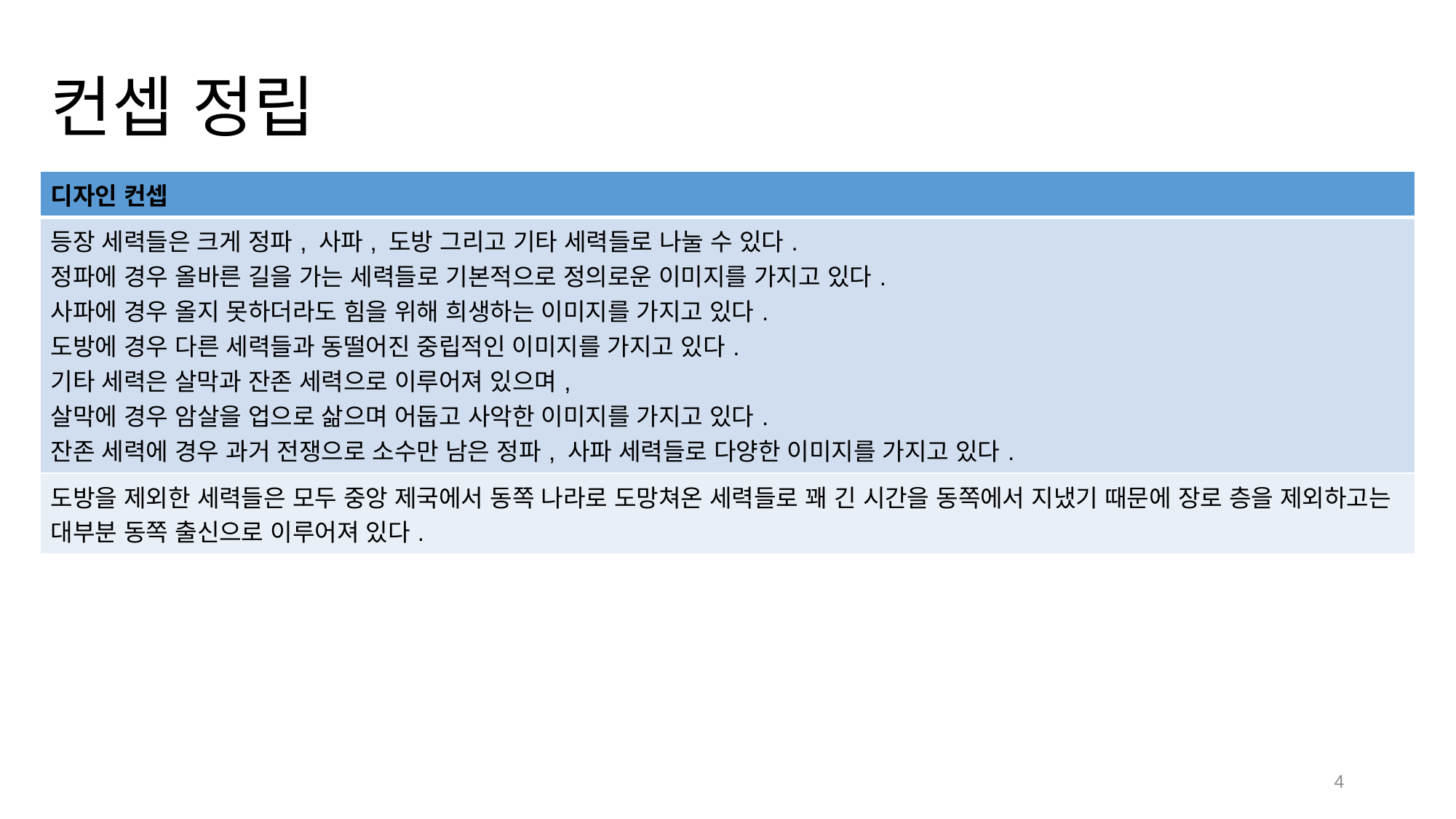

# 컨셉 정립
| 디자인 컨셉 |
| --- |
| 등장 세력들은 크게 정파, 사파, 도방 그리고 기타 세력들로 나눌 수 있다. 정파에 경우 올바른 길을 가는 세력들로 기본적으로 정의로운 이미지를 가지고 있다. 사파에 경우 올지 못하더라도 힘을 위해 희생하는 이미지를 가지고 있다. 도방에 경우 다른 세력들과 동떨어진 중립적인 이미지를 가지고 있다. 기타 세력은 살막과 잔존 세력으로 이루어져 있으며, 살막에 경우 암살을 업으로 삶으며 어둡고 사악한 이미지를 가지고 있다. 잔존 세력에 경우 과거 전쟁으로 소수만 남은 정파, 사파 세력들로 다양한 이미지를 가지고 있다. |
| 도방을 제외한 세력들은 모두 중앙 제국에서 동쪽 나라로 도망쳐온 세력들로 꽤 긴 시간을 동쪽에서 지냈기 때문에 장로 층을 제외하고는 대부분 동쪽 출신으로 이루어져 있다. |
4